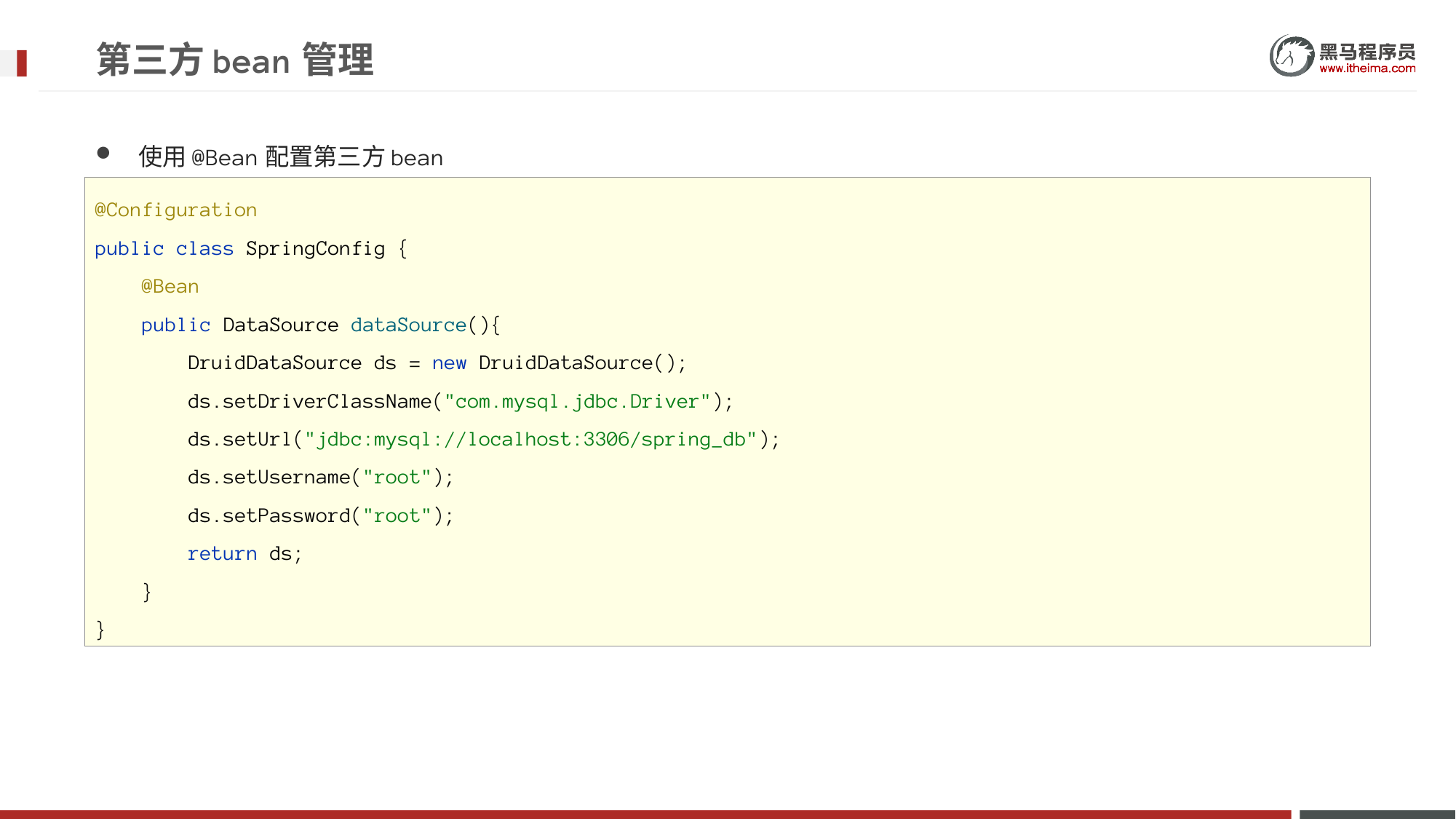

第三方bean管理
使用@Bean配置第三方bean
@Configuration
public class SpringConfig {
    @Bean
    public DataSource dataSource(){
        DruidDataSource ds = new DruidDataSource();
        ds.setDriverClassName("com.mysql.jdbc.Driver");
        ds.setUrl("jdbc:mysql://localhost:3306/spring_db");
        ds.setUsername("root");
        ds.setPassword("root");
        return ds;
    }
}